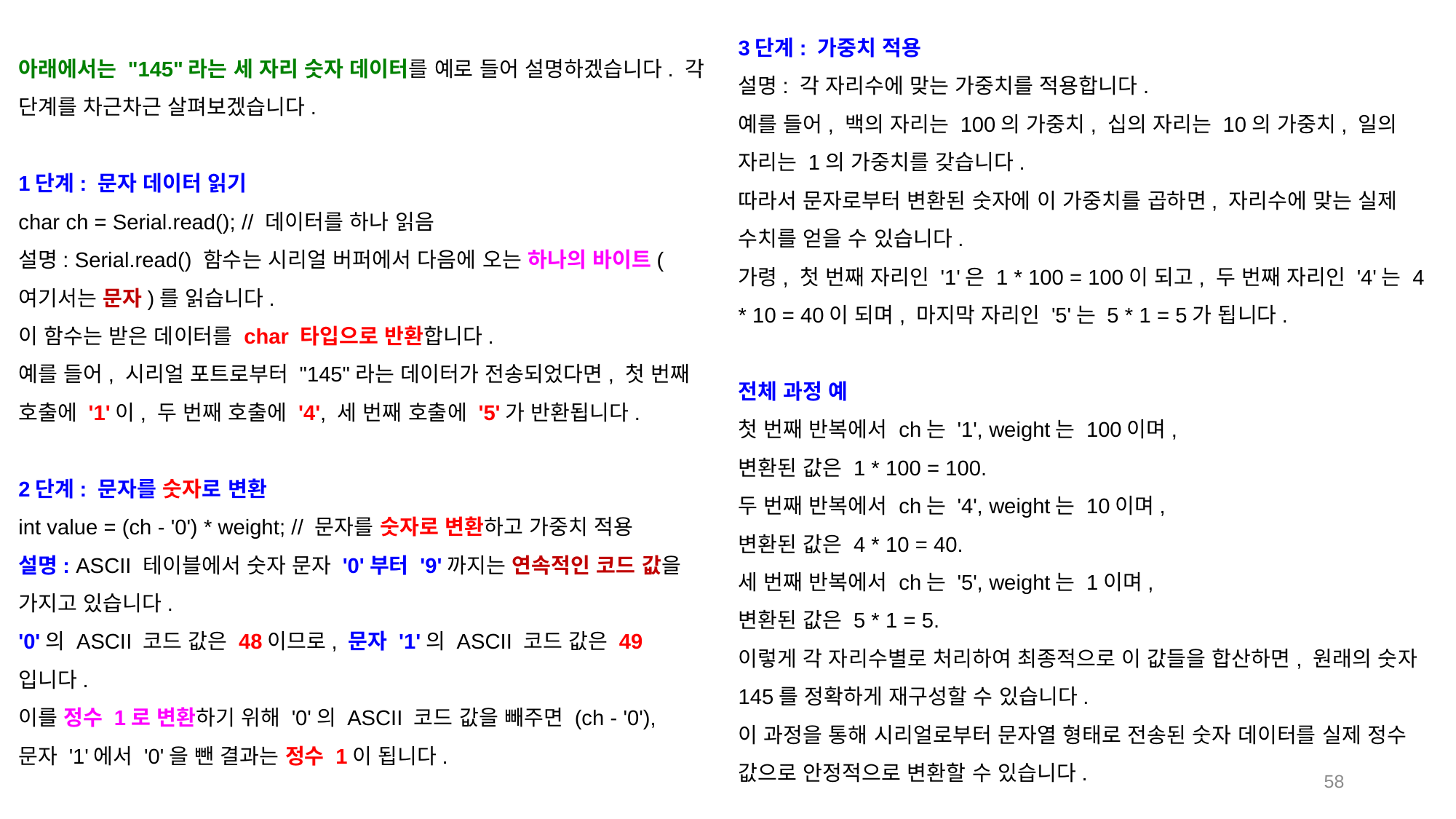

3단계: 가중치 적용
설명: 각 자리수에 맞는 가중치를 적용합니다.
예를 들어, 백의 자리는 100의 가중치, 십의 자리는 10의 가중치, 일의 자리는 1의 가중치를 갖습니다.
따라서 문자로부터 변환된 숫자에 이 가중치를 곱하면, 자리수에 맞는 실제 수치를 얻을 수 있습니다.
가령, 첫 번째 자리인 '1'은 1 * 100 = 100이 되고, 두 번째 자리인 '4'는 4 * 10 = 40이 되며, 마지막 자리인 '5'는 5 * 1 = 5가 됩니다.

전체 과정 예
첫 번째 반복에서 ch는 '1', weight는 100이며,
변환된 값은 1 * 100 = 100.
두 번째 반복에서 ch는 '4', weight는 10이며,
변환된 값은 4 * 10 = 40.
세 번째 반복에서 ch는 '5', weight는 1이며,
변환된 값은 5 * 1 = 5.
이렇게 각 자리수별로 처리하여 최종적으로 이 값들을 합산하면, 원래의 숫자 145를 정확하게 재구성할 수 있습니다.
이 과정을 통해 시리얼로부터 문자열 형태로 전송된 숫자 데이터를 실제 정수 값으로 안정적으로 변환할 수 있습니다.
아래에서는 "145"라는 세 자리 숫자 데이터를 예로 들어 설명하겠습니다. 각 단계를 차근차근 살펴보겠습니다.

1단계: 문자 데이터 읽기
char ch = Serial.read(); // 데이터를 하나 읽음
설명: Serial.read() 함수는 시리얼 버퍼에서 다음에 오는 하나의 바이트(여기서는 문자)를 읽습니다.
이 함수는 받은 데이터를 char 타입으로 반환합니다.
예를 들어, 시리얼 포트로부터 "145"라는 데이터가 전송되었다면, 첫 번째 호출에 '1'이, 두 번째 호출에 '4', 세 번째 호출에 '5'가 반환됩니다.

2단계: 문자를 숫자로 변환
int value = (ch - '0') * weight; // 문자를 숫자로 변환하고 가중치 적용
설명: ASCII 테이블에서 숫자 문자 '0'부터 '9'까지는 연속적인 코드 값을 가지고 있습니다.
'0'의 ASCII 코드 값은 48이므로, 문자 '1'의 ASCII 코드 값은 49입니다.
이를 정수 1로 변환하기 위해 '0'의 ASCII 코드 값을 빼주면 (ch - '0'), 문자 '1'에서 '0'을 뺀 결과는 정수 1이 됩니다.
58